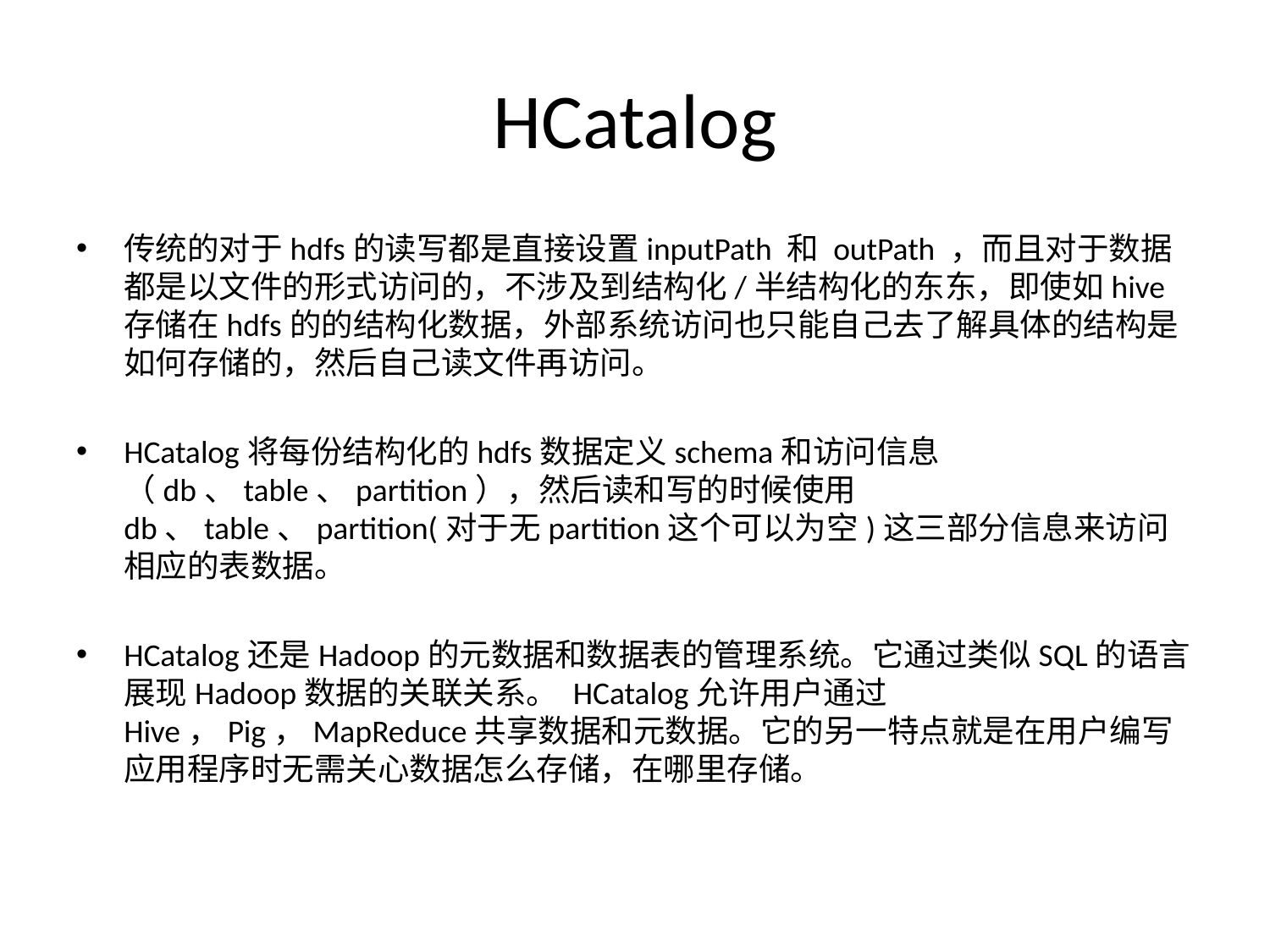

# HCatalog
传统的对于hdfs的读写都是直接设置inputPath 和 outPath ，而且对于数据都是以文件的形式访问的，不涉及到结构化/半结构化的东东，即使如hive存储在hdfs的的结构化数据，外部系统访问也只能自己去了解具体的结构是如何存储的，然后自己读文件再访问。

HCatalog将每份结构化的hdfs数据定义schema和访问信息（db、table、partition），然后读和写的时候使用db、table、partition(对于无partition这个可以为空)这三部分信息来访问相应的表数据。

HCatalog还是Hadoop的元数据和数据表的管理系统。它通过类似SQL的语言展现Hadoop数据的关联关系。 HCatalog允许用户通过Hive，Pig，MapReduce共享数据和元数据。它的另一特点就是在用户编写应用程序时无需关心数据怎么存储，在哪里存储。